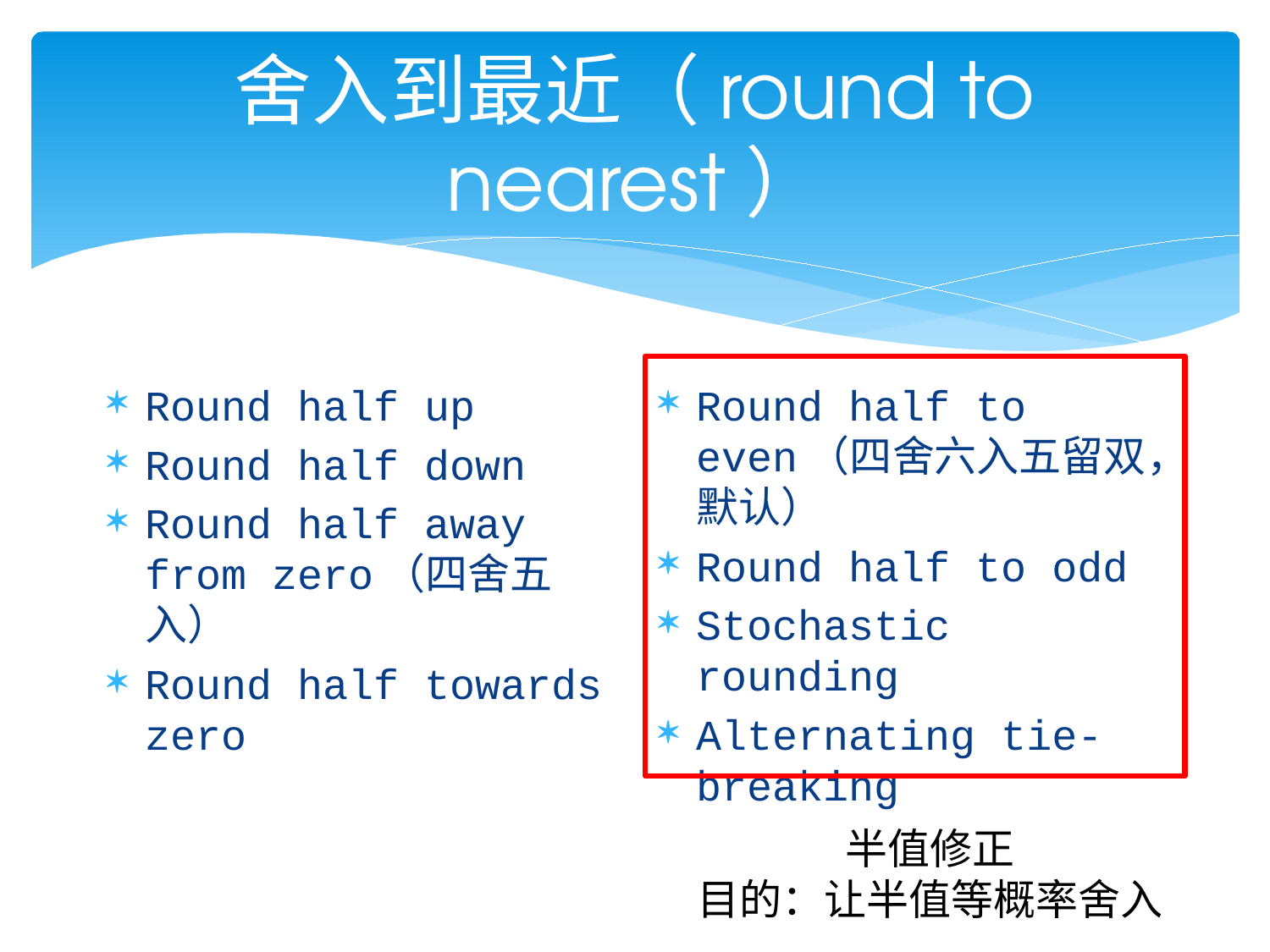

# 舍入到最近（round to nearest）

Round half up
Round half down
Round half away from zero（四舍五入）
Round half towards zero
Round half to even（四舍六入五留双，默认）
Round half to odd
Stochastic rounding
Alternating tie-breaking

半值修正
目的：让半值等概率舍入